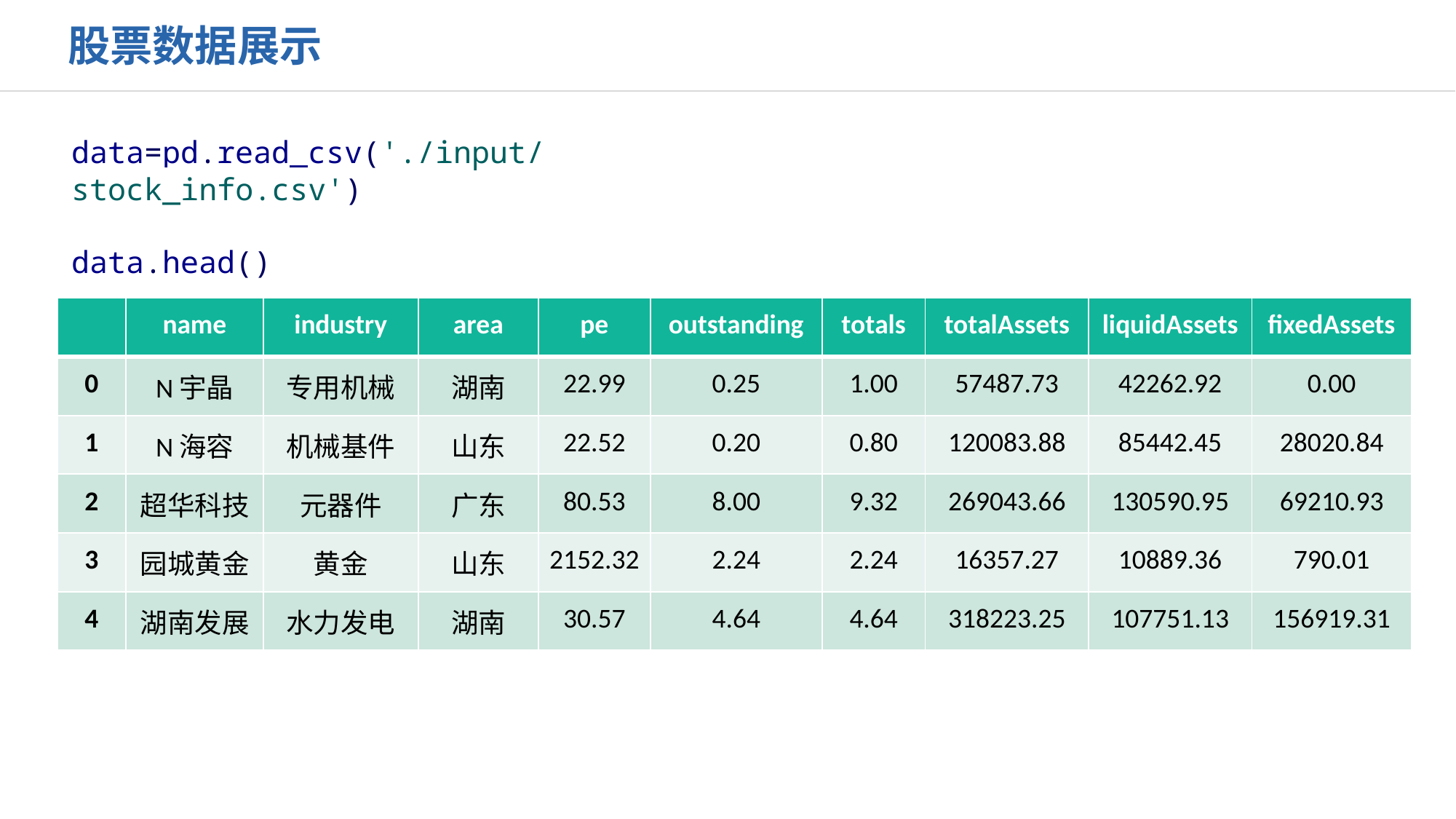

股票数据展示

data=pd.read_csv('./input/stock_info.csv')

data.head()
|  | name | industry | area | pe | outstanding | totals | totalAssets | liquidAssets | fixedAssets |
| --- | --- | --- | --- | --- | --- | --- | --- | --- | --- |
| 0 | N宇晶 | 专用机械 | 湖南 | 22.99 | 0.25 | 1.00 | 57487.73 | 42262.92 | 0.00 |
| 1 | N海容 | 机械基件 | 山东 | 22.52 | 0.20 | 0.80 | 120083.88 | 85442.45 | 28020.84 |
| 2 | 超华科技 | 元器件 | 广东 | 80.53 | 8.00 | 9.32 | 269043.66 | 130590.95 | 69210.93 |
| 3 | 园城黄金 | 黄金 | 山东 | 2152.32 | 2.24 | 2.24 | 16357.27 | 10889.36 | 790.01 |
| 4 | 湖南发展 | 水力发电 | 湖南 | 30.57 | 4.64 | 4.64 | 318223.25 | 107751.13 | 156919.31 |